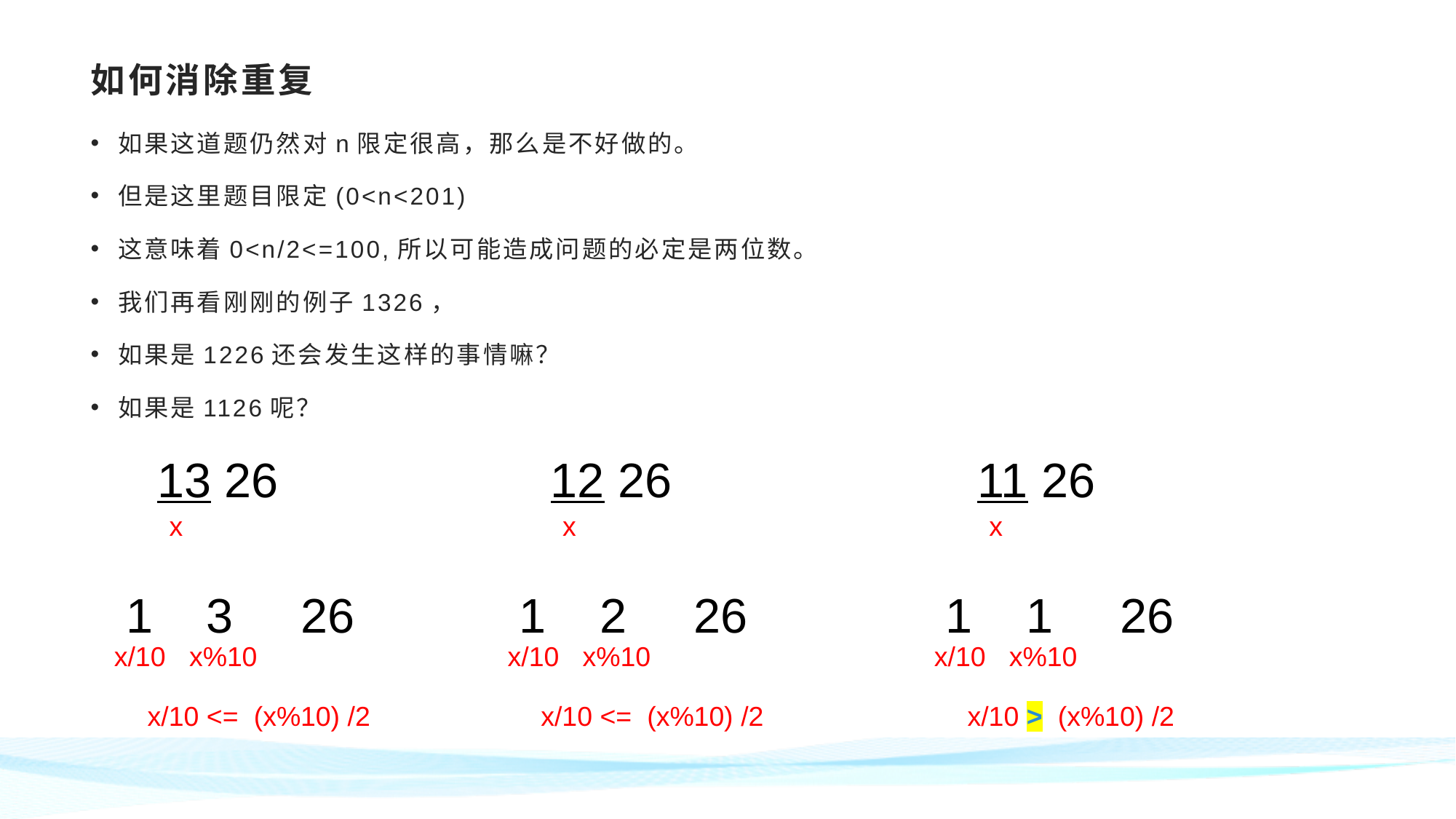

# 如何消除重复
如果这道题仍然对n限定很高，那么是不好做的。
但是这里题目限定(0<n<201)
这意味着0<n/2<=100,所以可能造成问题的必定是两位数。
我们再看刚刚的例子1326，
如果是1226还会发生这样的事情嘛？
如果是1126呢？
13 26
x
1    3     26
x/10
x%10
x/10 <=  (x%10) /2
12 26
x
1    2     26
x/10
x%10
x/10 <=  (x%10) /2
11 26
x
1    1     26
x/10
x%10
x/10 >  (x%10) /2